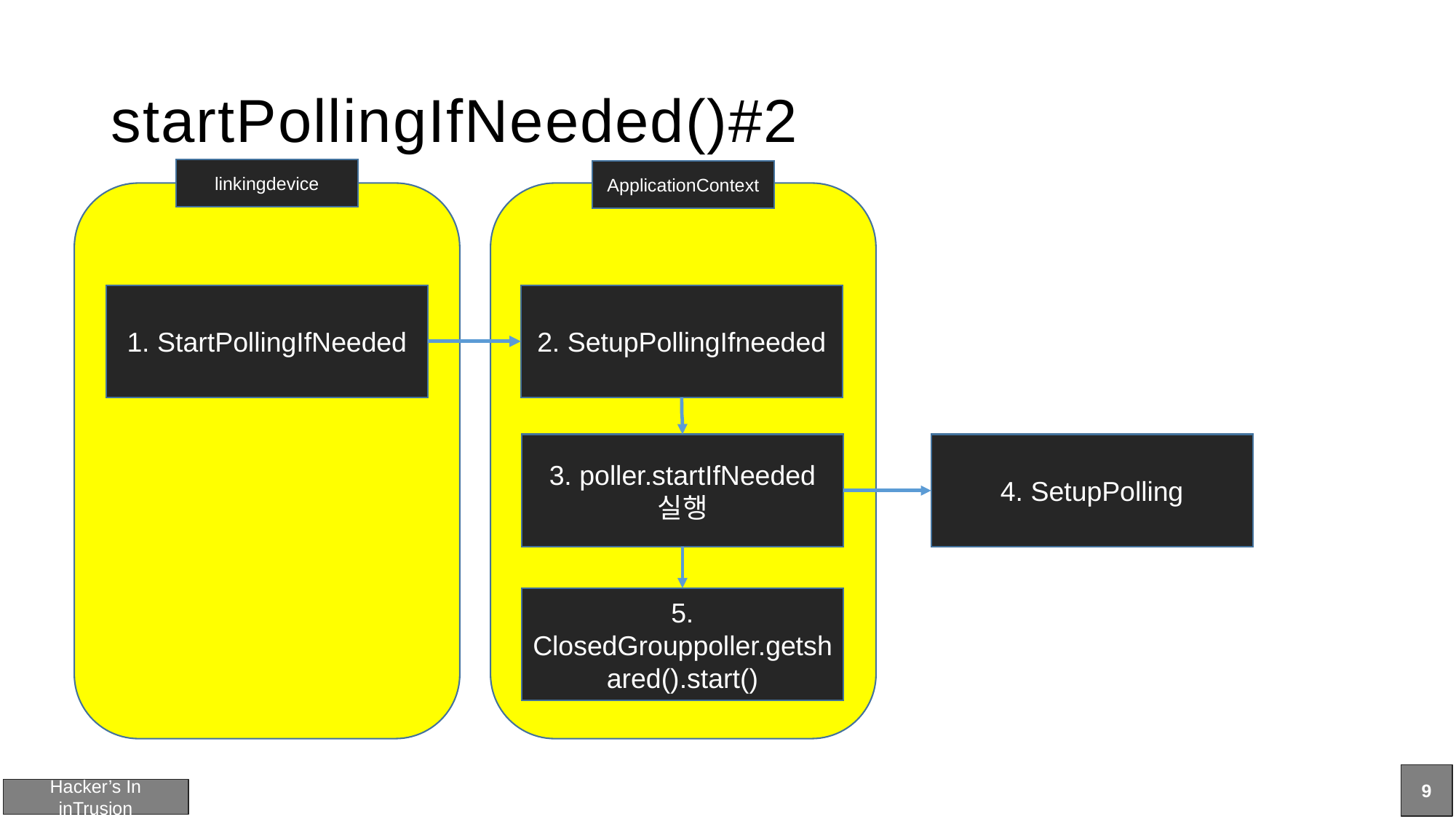

# startPollingIfNeeded()#2
linkingdevice
ApplicationContext

1. StartPollingIfNeeded
2. SetupPollingIfneeded
3. poller.startIfNeeded 실행
4. SetupPolling
5. ClosedGrouppoller.getshared().start()
9
Hacker’s In inTrusion